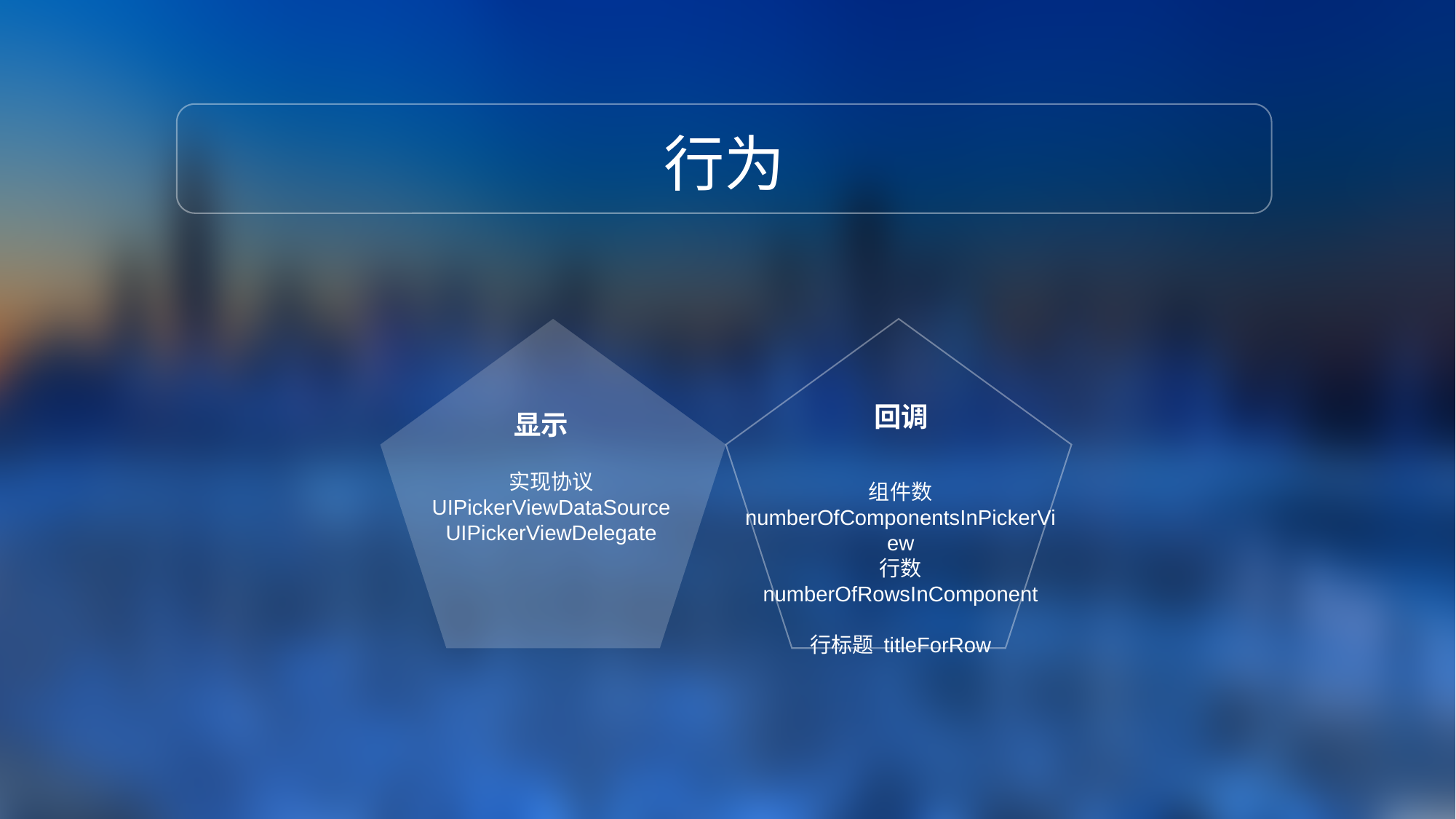

行为

回调
显示

组件数
numberOfComponentsInPickerView
行数
numberOfRowsInComponent

行标题 titleForRow

实现协议
UIPickerViewDataSource
UIPickerViewDelegate